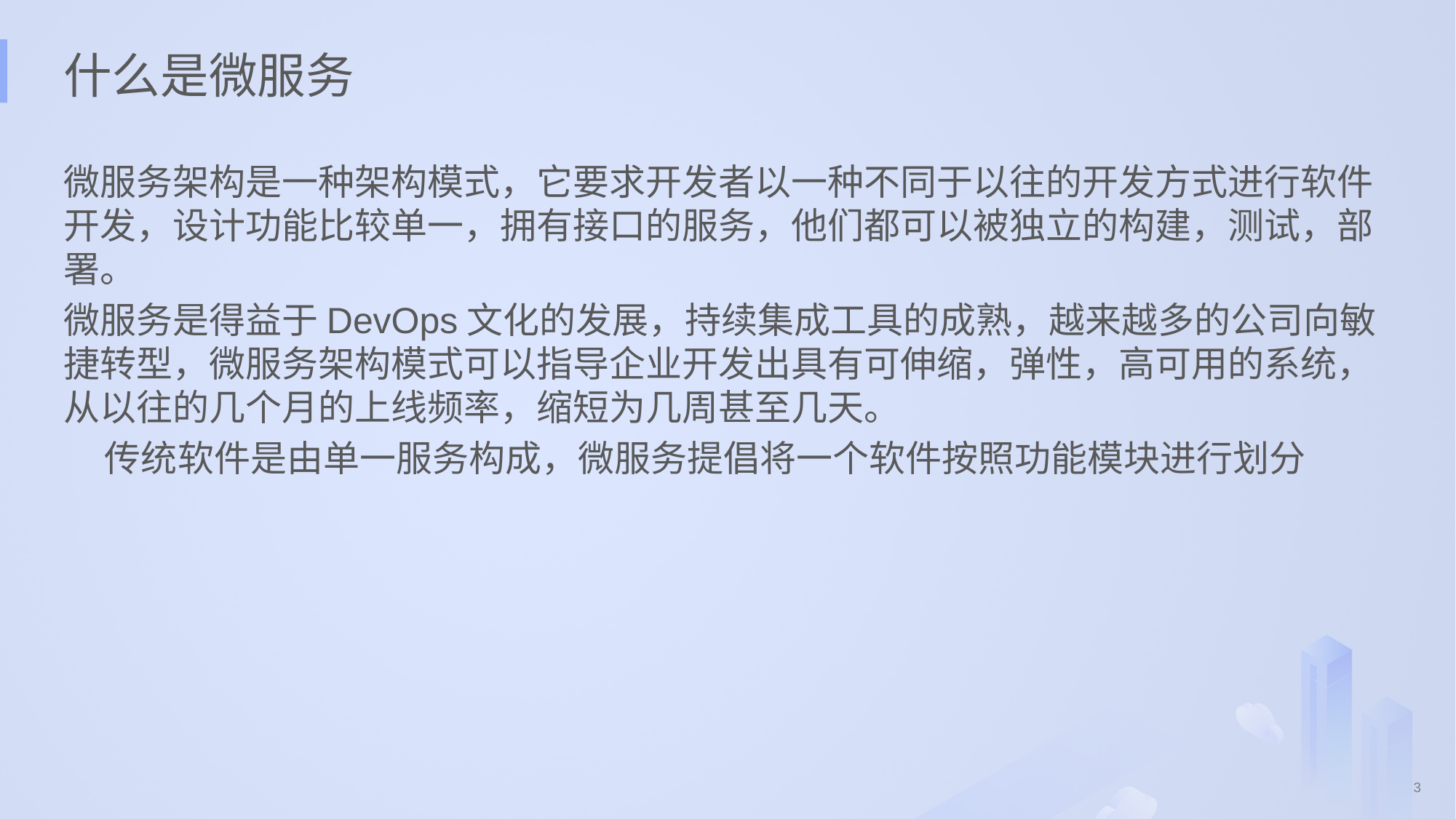

# 什么是微服务
微服务架构是一种架构模式，它要求开发者以一种不同于以往的开发方式进行软件开发，设计功能比较单一，拥有接口的服务，他们都可以被独立的构建，测试，部署。
微服务是得益于DevOps文化的发展，持续集成工具的成熟，越来越多的公司向敏捷转型，微服务架构模式可以指导企业开发出具有可伸缩，弹性，高可用的系统，从以往的几个月的上线频率，缩短为几周甚至几天。
    传统软件是由单一服务构成，微服务提倡将一个软件按照功能模块进行划分